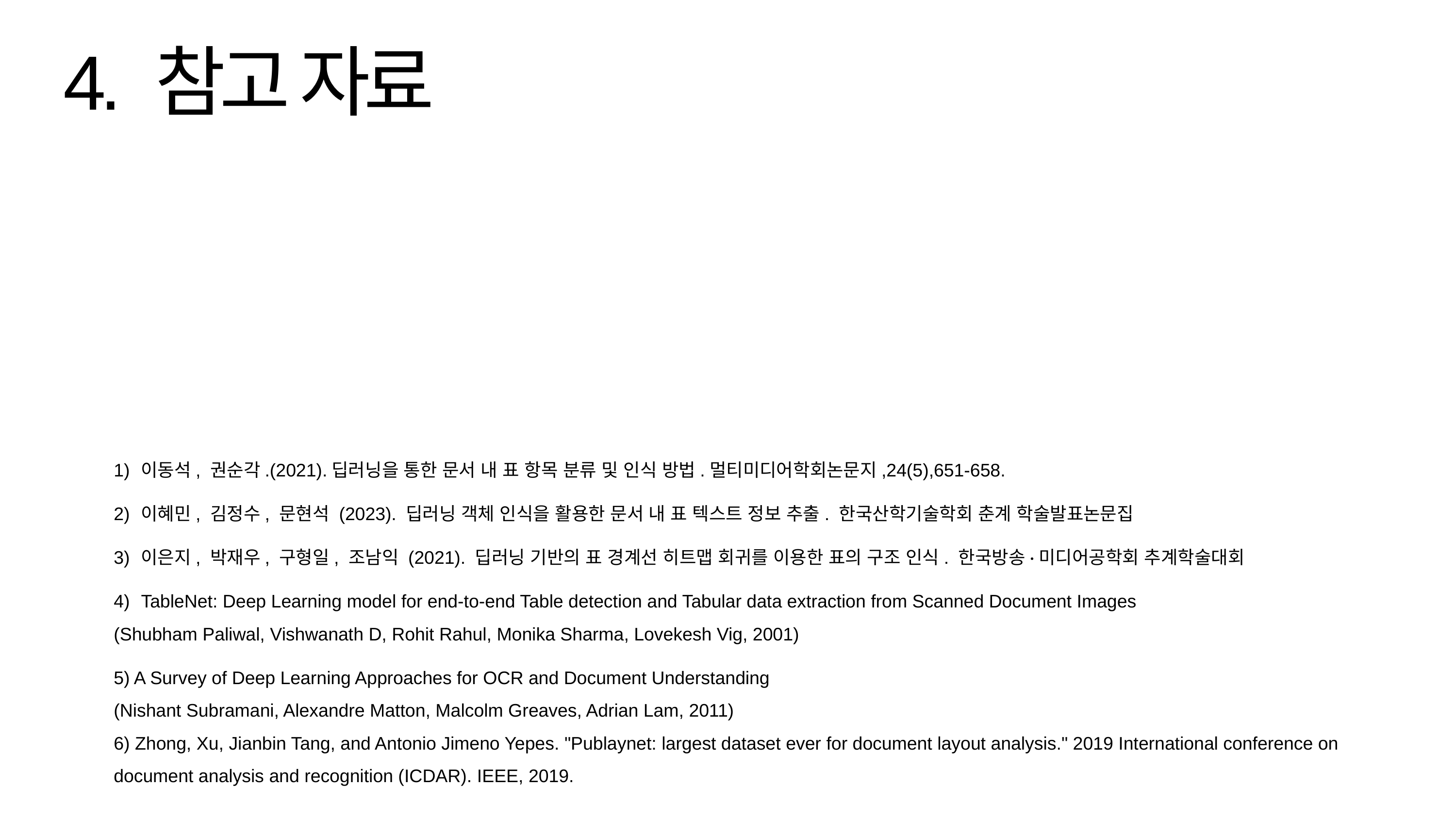

4. 참고 자료
이동석, 권순각.(2021).딥러닝을 통한 문서 내 표 항목 분류 및 인식 방법.멀티미디어학회논문지,24(5),651-658.
이혜민, 김정수, 문현석 (2023). 딥러닝 객체 인식을 활용한 문서 내 표 텍스트 정보 추출. 한국산학기술학회 춘계 학술발표논문집
이은지, 박재우, 구형일, 조남익 (2021). 딥러닝 기반의 표 경계선 히트맵 회귀를 이용한 표의 구조 인식. 한국방송·미디어공학회 추계학술대회
TableNet: Deep Learning model for end-to-end Table detection and Tabular data extraction from Scanned Document Images
(Shubham Paliwal, Vishwanath D, Rohit Rahul, Monika Sharma, Lovekesh Vig, 2001)
5) A Survey of Deep Learning Approaches for OCR and Document Understanding
(Nishant Subramani, Alexandre Matton, Malcolm Greaves, Adrian Lam, 2011)
6) Zhong, Xu, Jianbin Tang, and Antonio Jimeno Yepes. "Publaynet: largest dataset ever for document layout analysis." 2019 International conference on document analysis and recognition (ICDAR). IEEE, 2019.